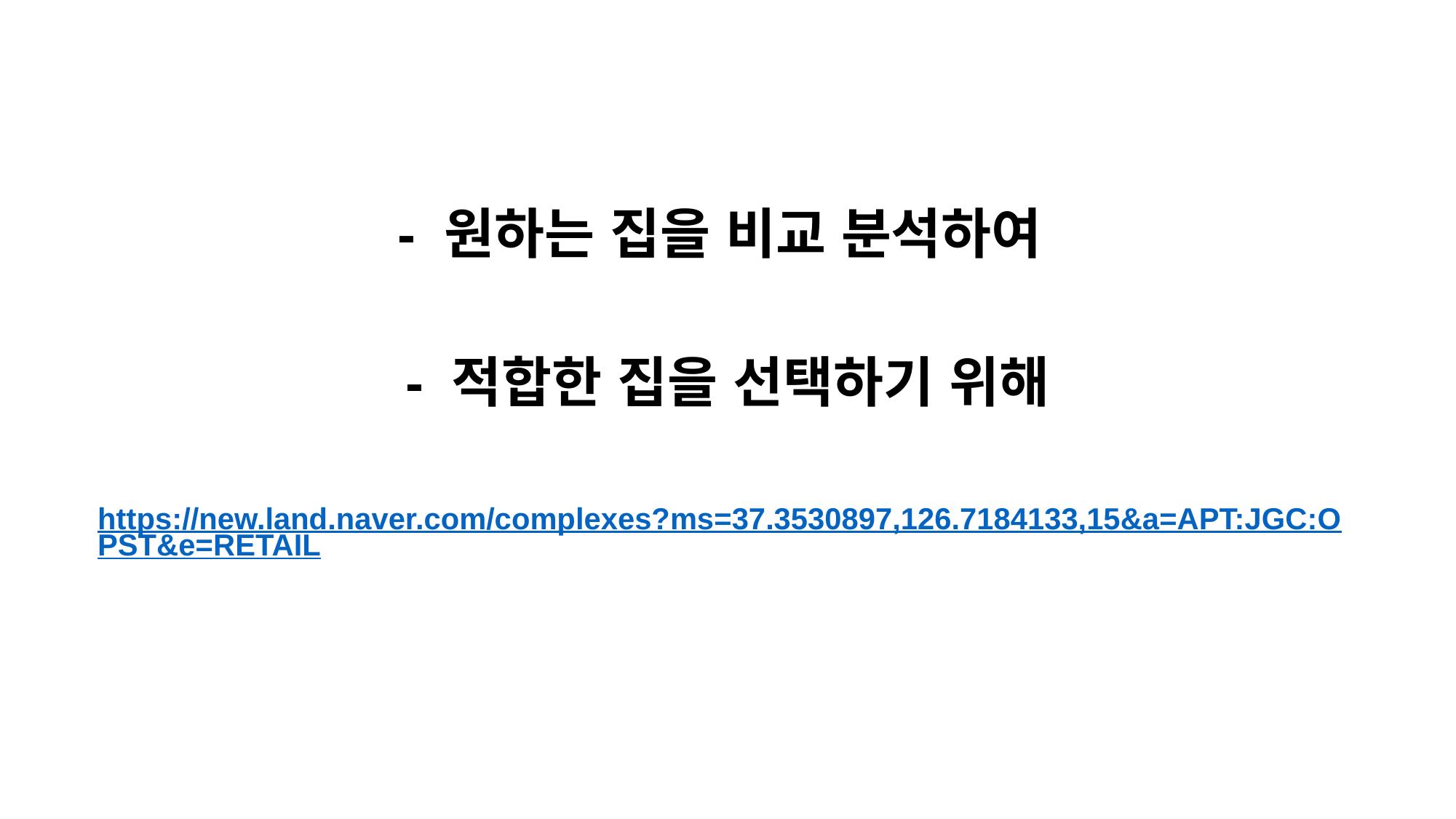

- 원하는 집을 비교 분석하여

- 적합한 집을 선택하기 위해

https://new.land.naver.com/complexes?ms=37.3530897,126.7184133,15&a=APT:JGC:OPST&e=RETAIL